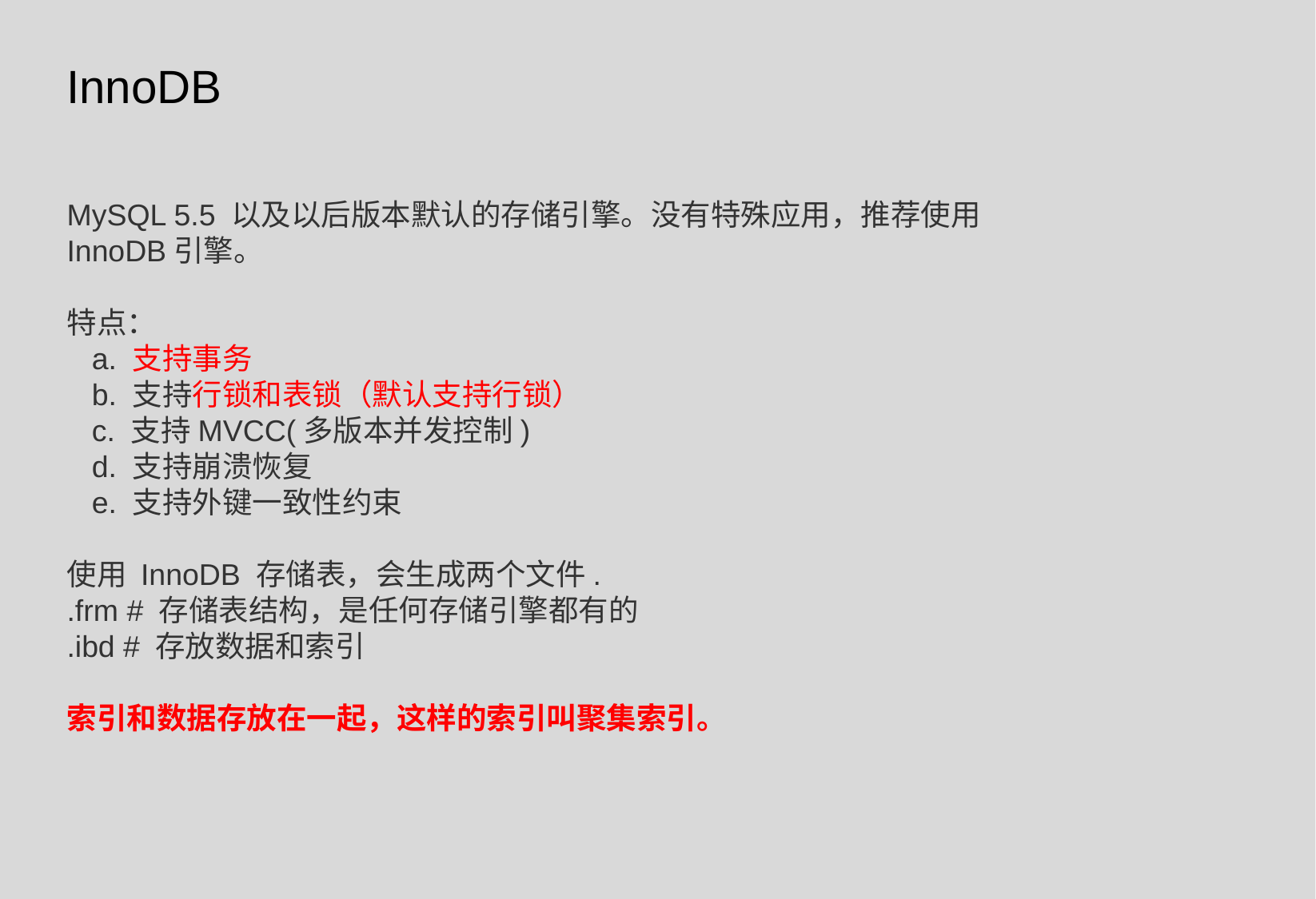

InnoDB
MySQL 5.5 以及以后版本默认的存储引擎。没有特殊应用，推荐使用InnoDB引擎。

特点：
   a. 支持事务
   b. 支持行锁和表锁（默认支持行锁）
   c. 支持MVCC(多版本并发控制)
   d. 支持崩溃恢复
   e. 支持外键一致性约束

使用 InnoDB 存储表，会生成两个文件.
.frm # 存储表结构，是任何存储引擎都有的
.ibd # 存放数据和索引

索引和数据存放在一起，这样的索引叫聚集索引。